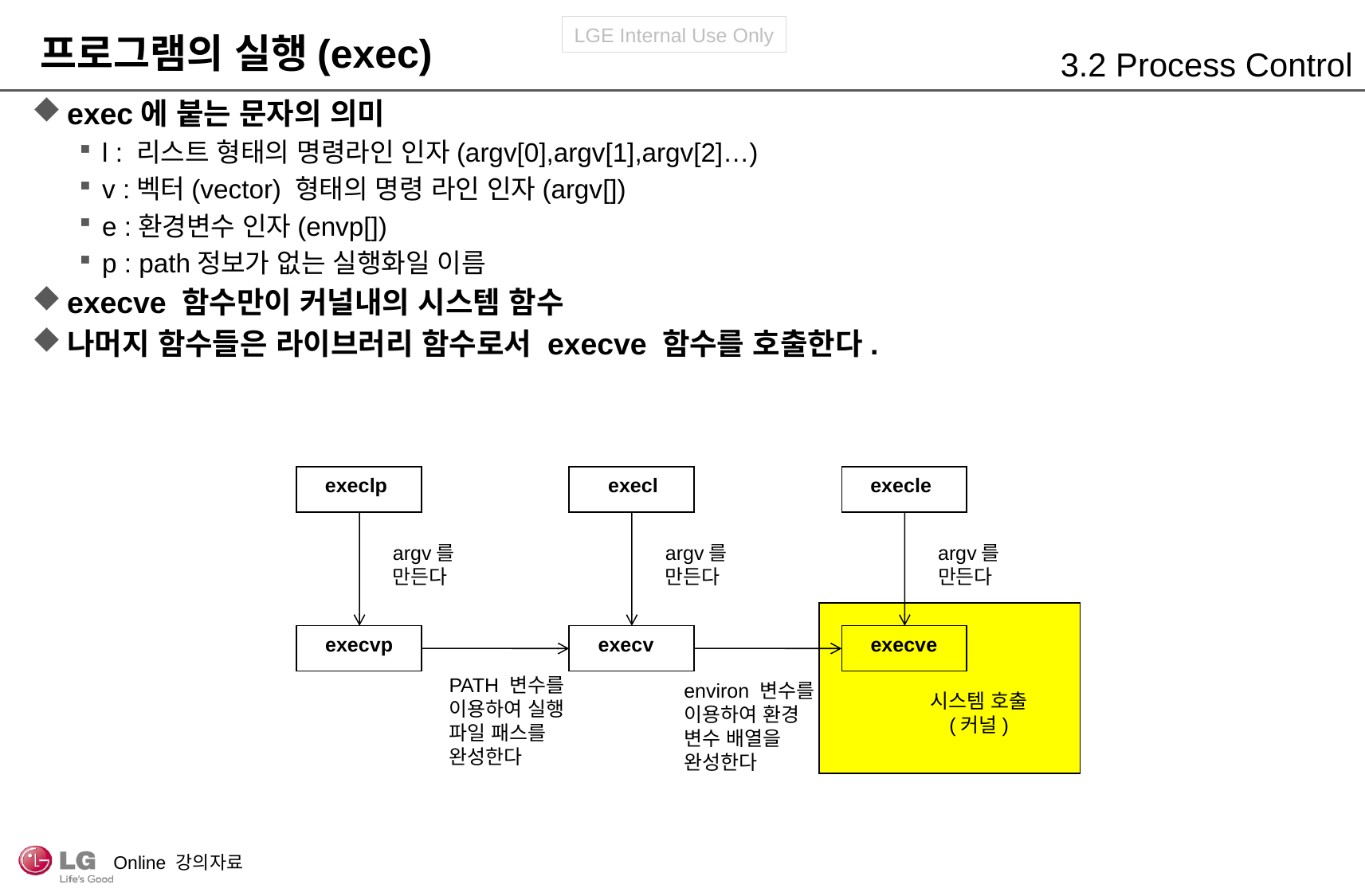

프로그램의 실행(exec)
3.2 Process Control

exec에 붙는 문자의 의미
l : 리스트 형태의 명령라인 인자(argv[0],argv[1],argv[2]…)
v :벡터(vector) 형태의 명령 라인 인자(argv[])
e :환경변수 인자(envp[])
p : path정보가 없는 실행화일 이름
execve 함수만이 커널내의 시스템 함수
나머지 함수들은 라이브러리 함수로서 execve 함수를 호출한다.

execlp

execl

execle

argv를
만든다
argv를
만든다
argv를
만든다

execvp

execv

execve

PATH 변수를
이용하여 실행
파일 패스를
완성한다
environ 변수를
이용하여 환경
변수 배열을
완성한다
시스템 호출
(커널)